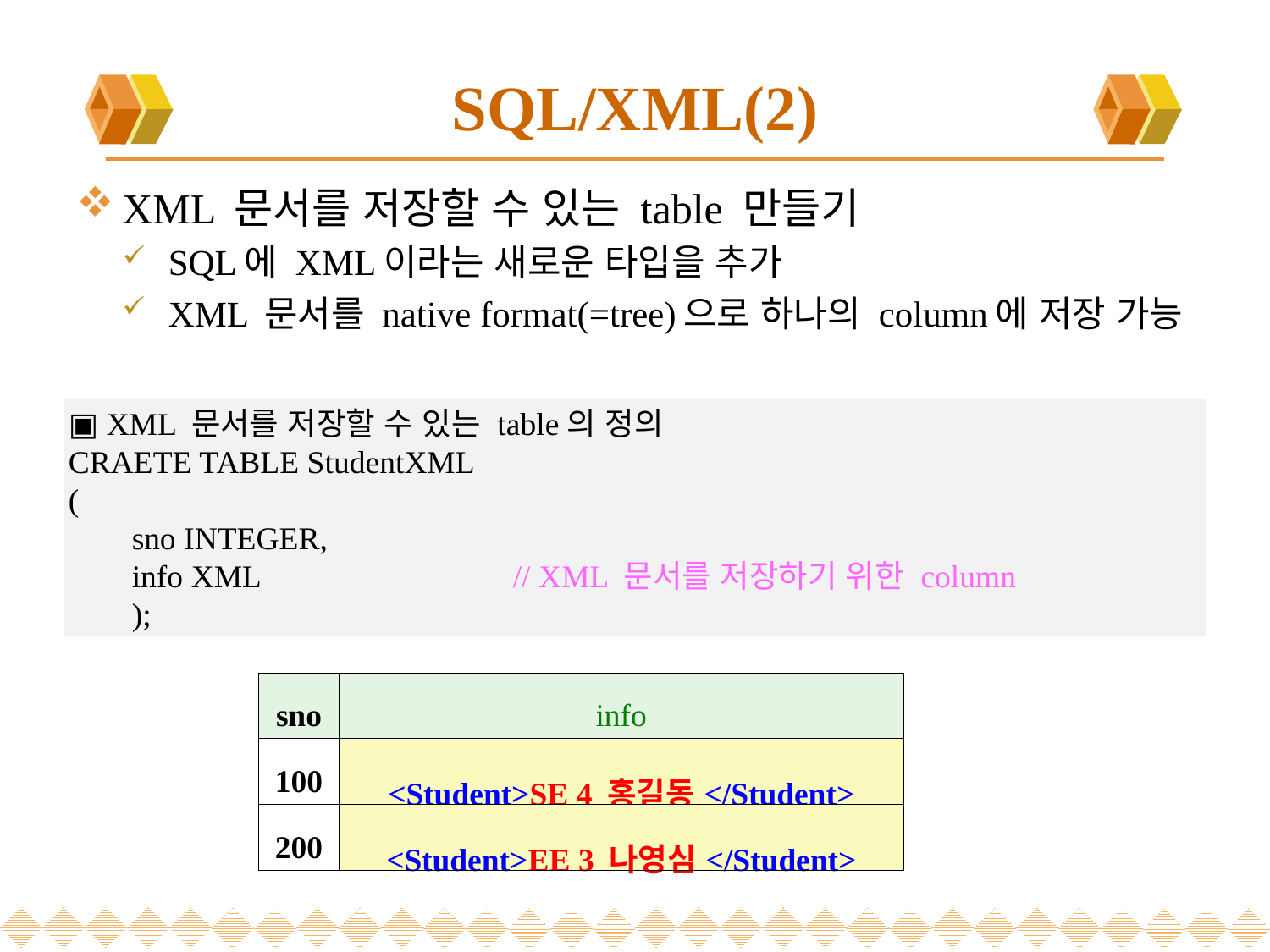

# SQL/XML(2)
XML 문서를 저장할 수 있는 table 만들기
SQL에 XML이라는 새로운 타입을 추가
XML 문서를 native format(=tree)으로 하나의 column에 저장 가능
▣ XML 문서를 저장할 수 있는 table의 정의
CRAETE TABLE StudentXML
(
sno INTEGER,
info XML		// XML 문서를 저장하기 위한 column
);
| sno | info |
| --- | --- |
| 100 | <Student>SE 4 홍길동</Student> |
| 200 | <Student>EE 3 나영심</Student> |